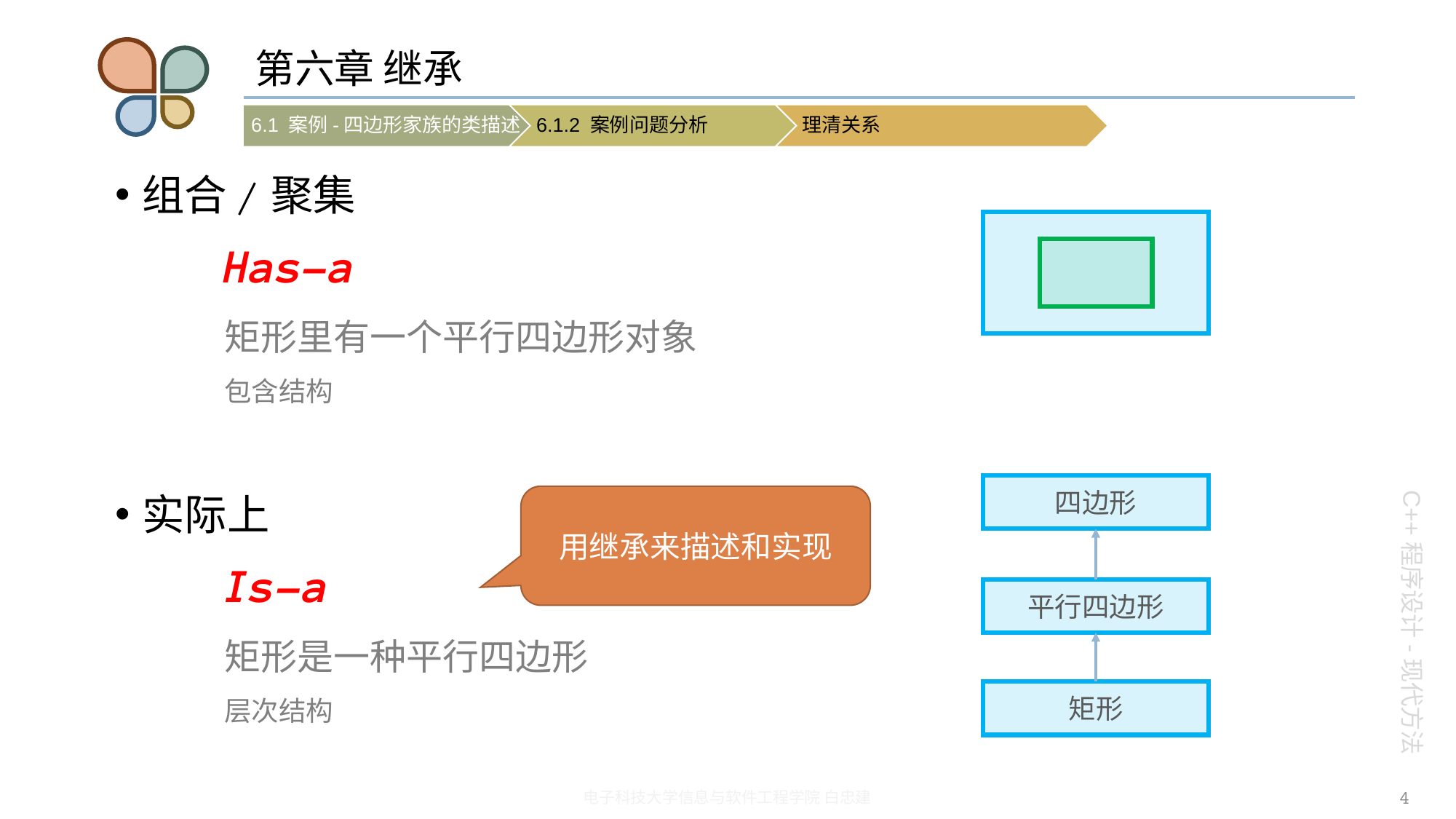

# 第六章 继承
6.1 案例-四边形家族的类描述
6.1.2 案例问题分析
理清关系
组合/聚集
	Has-a
	矩形里有一个平行四边形对象
	包含结构

实际上
	Is-a
	矩形是一种平行四边形
	层次结构

四边形
用继承来描述和实现
平行四边形
矩形
4